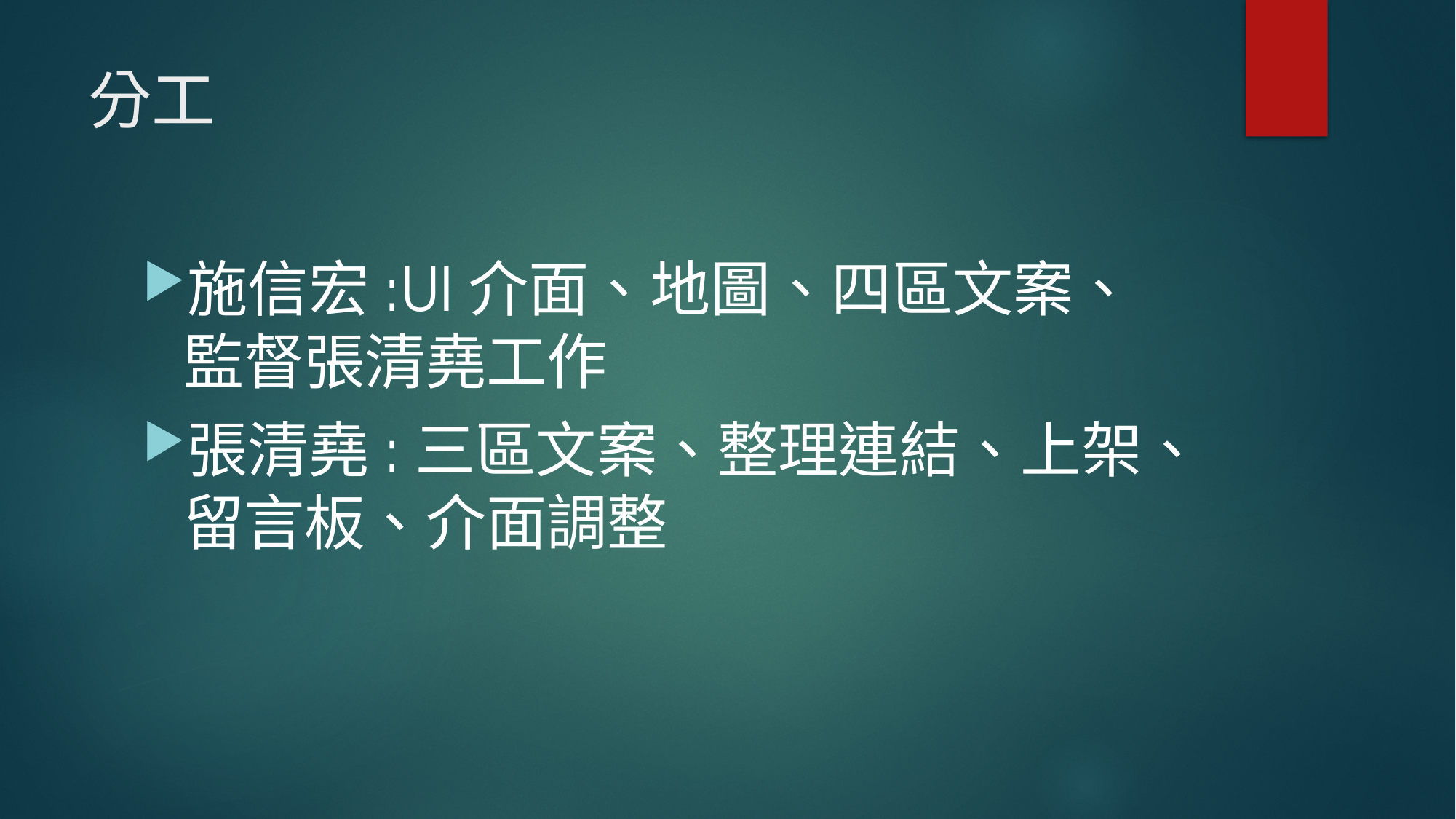

# 分工
施信宏:UI介面、地圖、四區文案、監督張清堯工作
張清堯:三區文案、整理連結、上架、留言板、介面調整